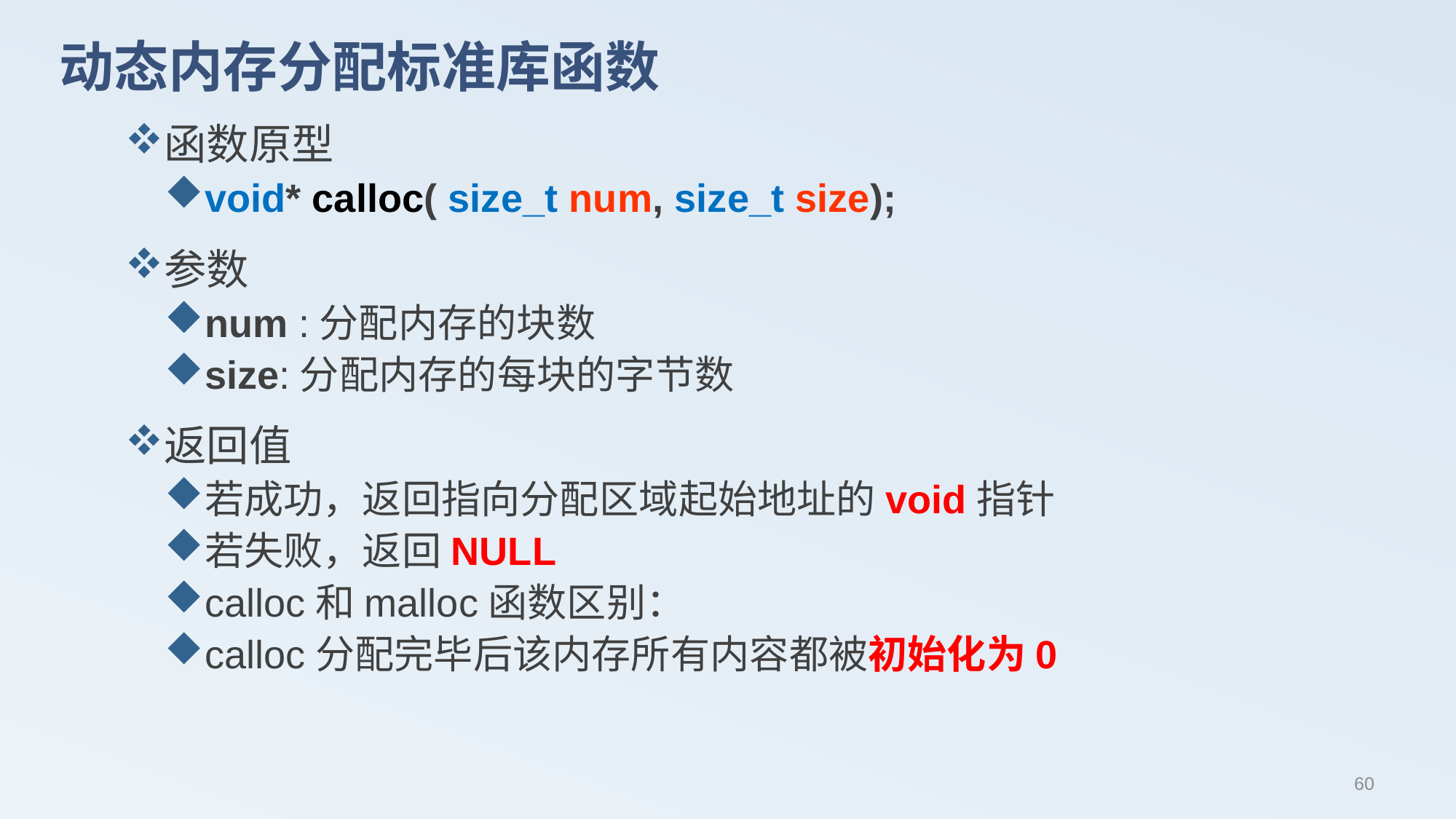

# 动态内存分配标准库函数
函数原型
void* calloc( size_t num, size_t size);
参数
num :分配内存的块数
size:分配内存的每块的字节数
返回值
若成功，返回指向分配区域起始地址的void指针
若失败，返回NULL
calloc和malloc函数区别：
calloc分配完毕后该内存所有内容都被初始化为0